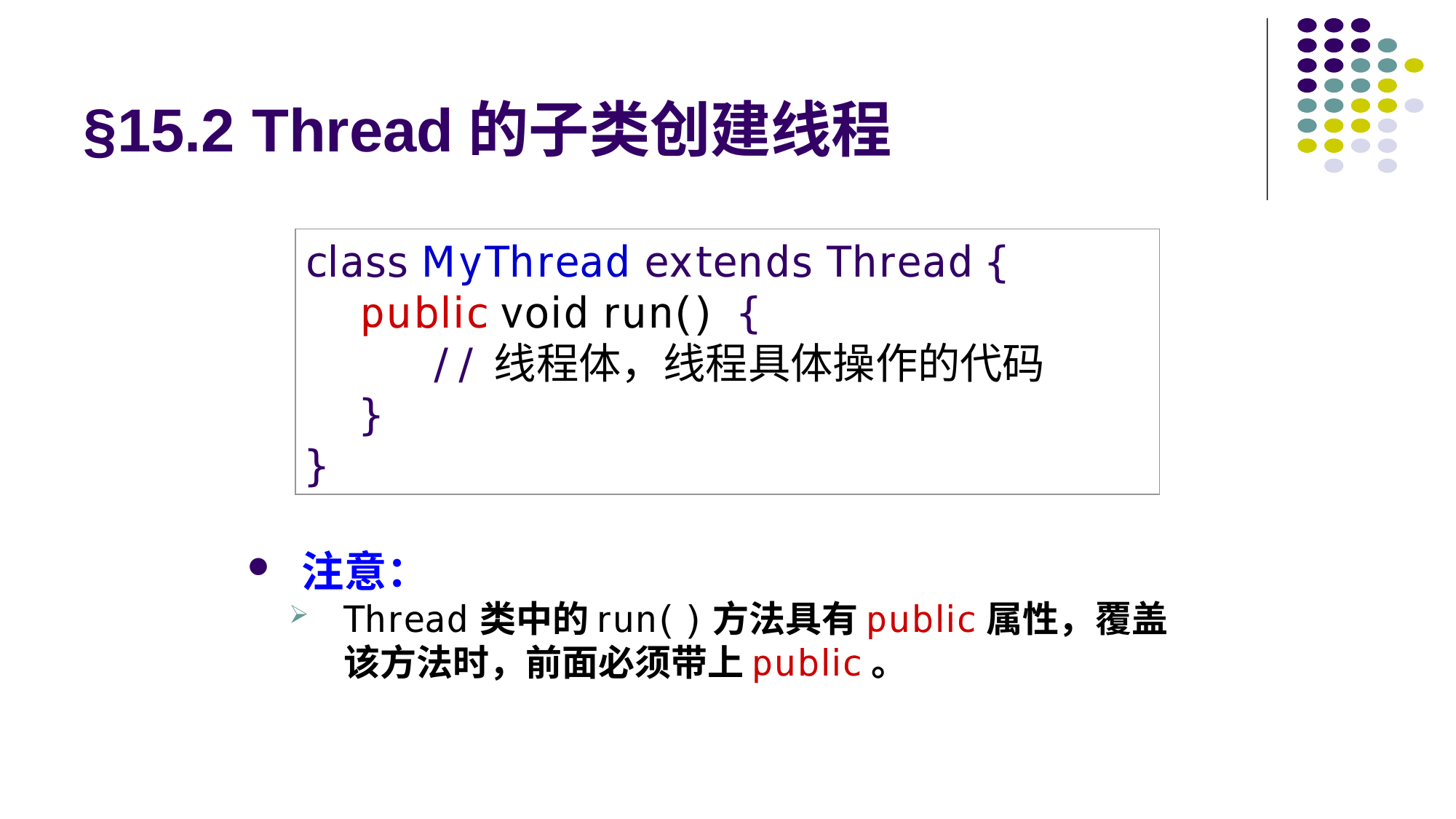

# §15.2 Thread的子类创建线程

注意：
Thread类中的run( )方法具有public属性，覆盖该方法时，前面必须带上public。
class MyThread extends Thread {
public void run()  {
      //线程体，线程具体操作的代码
}
}
30